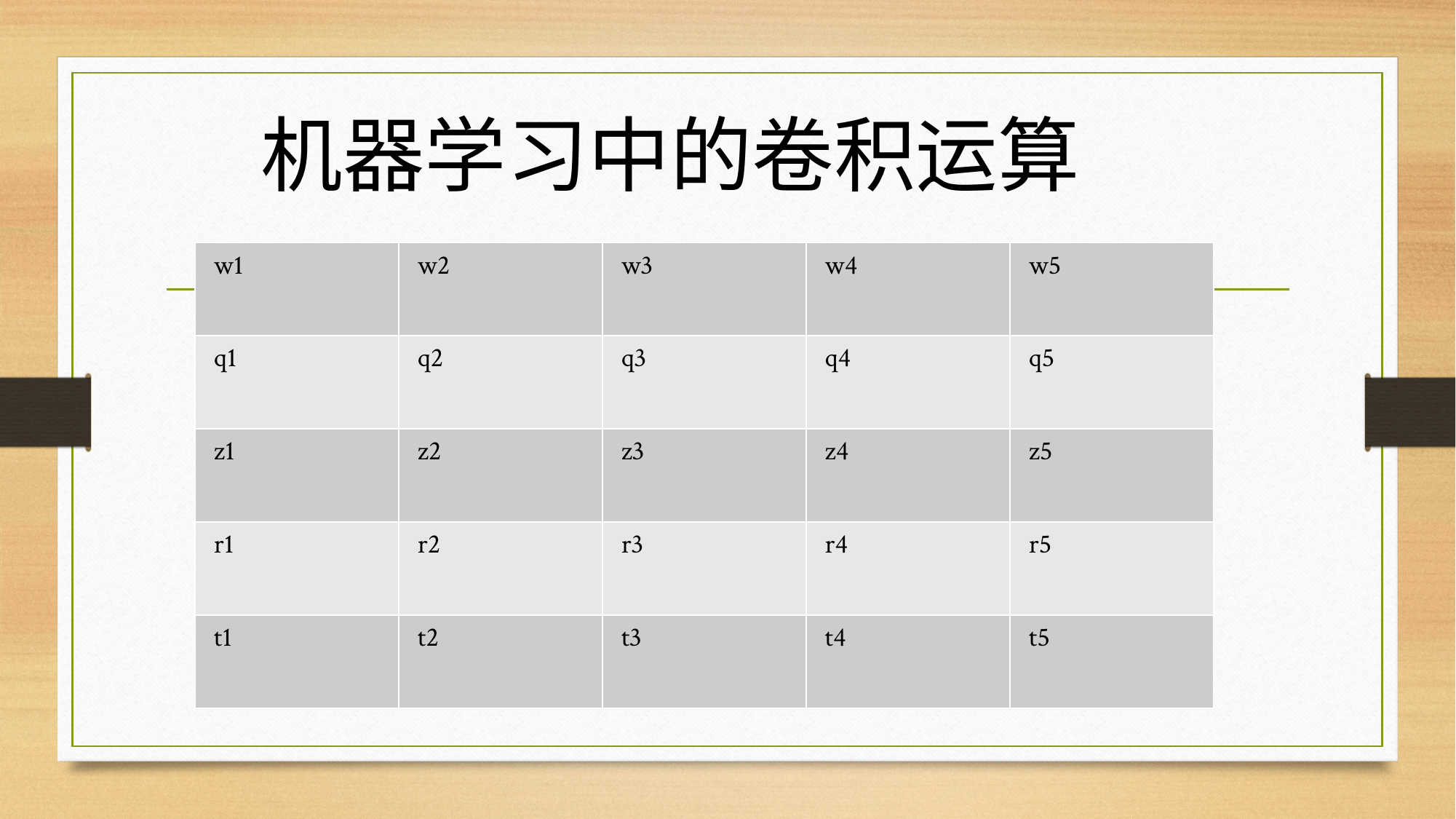

# 机器学习中的卷积运算
| w1 | w2 | w3 | w4 | w5 |
| --- | --- | --- | --- | --- |
| q1 | q2 | q3 | q4 | q5 |
| z1 | z2 | z3 | z4 | z5 |
| r1 | r2 | r3 | r4 | r5 |
| t1 | t2 | t3 | t4 | t5 |